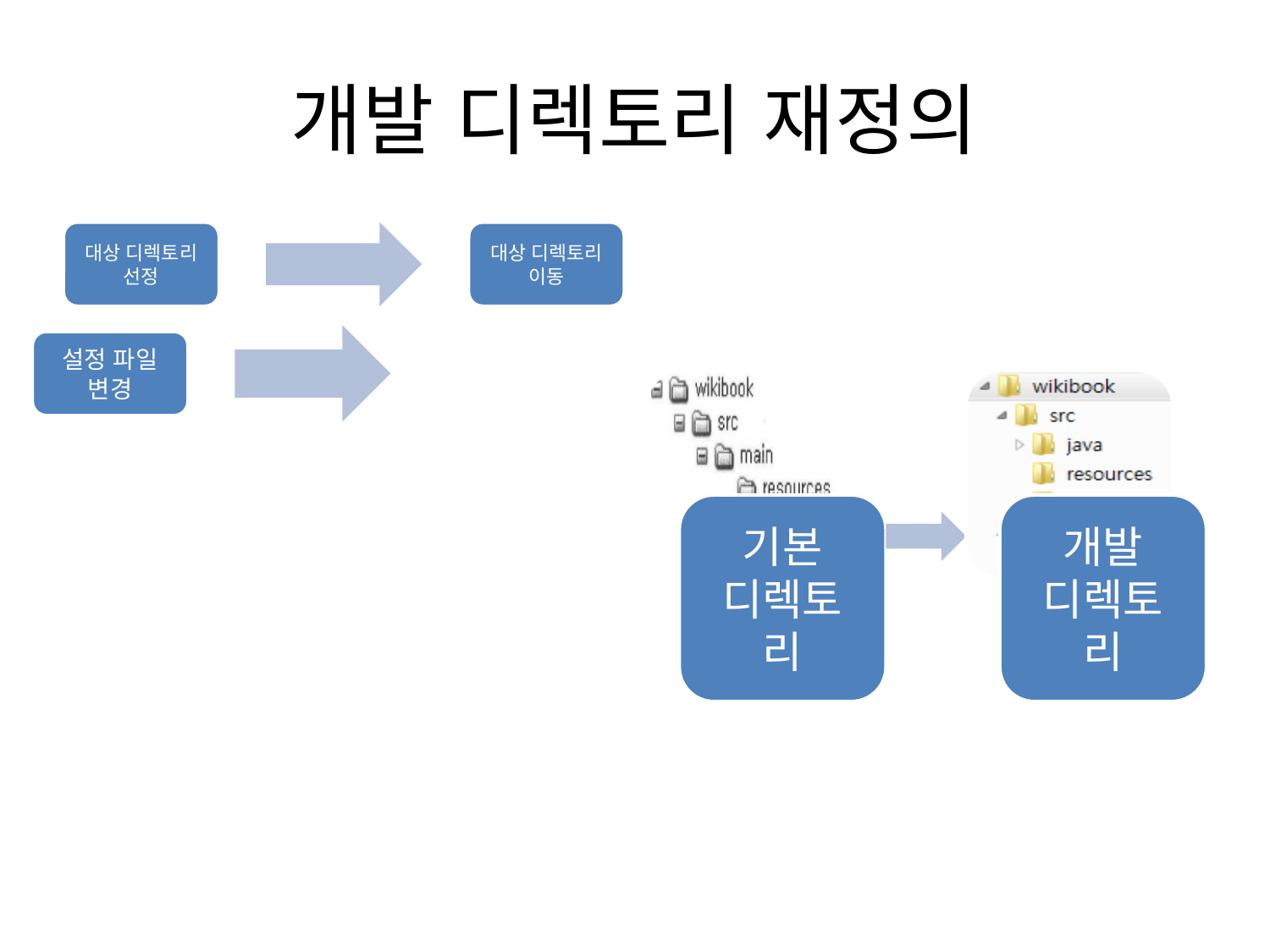

# 개발 디렉토리 재정의
대상 디렉토리 선정
대상 디렉토리 이동
설정 파일 변경
기본 디렉토리
개발 디렉토리